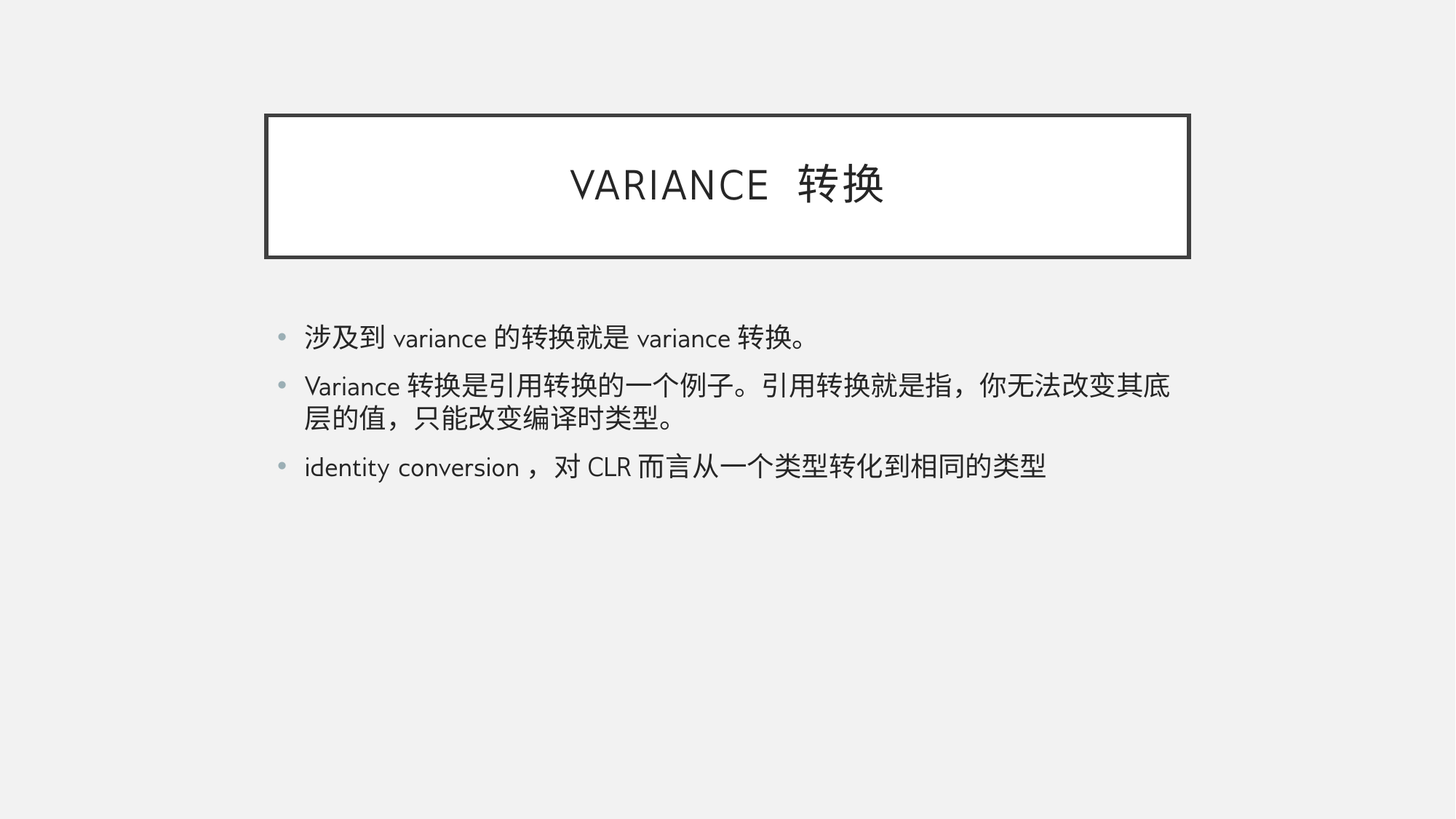

# Variance 转换
涉及到variance的转换就是variance转换。
Variance转换是引用转换的一个例子。引用转换就是指，你无法改变其底层的值，只能改变编译时类型。
identity conversion，对CLR而言从一个类型转化到相同的类型